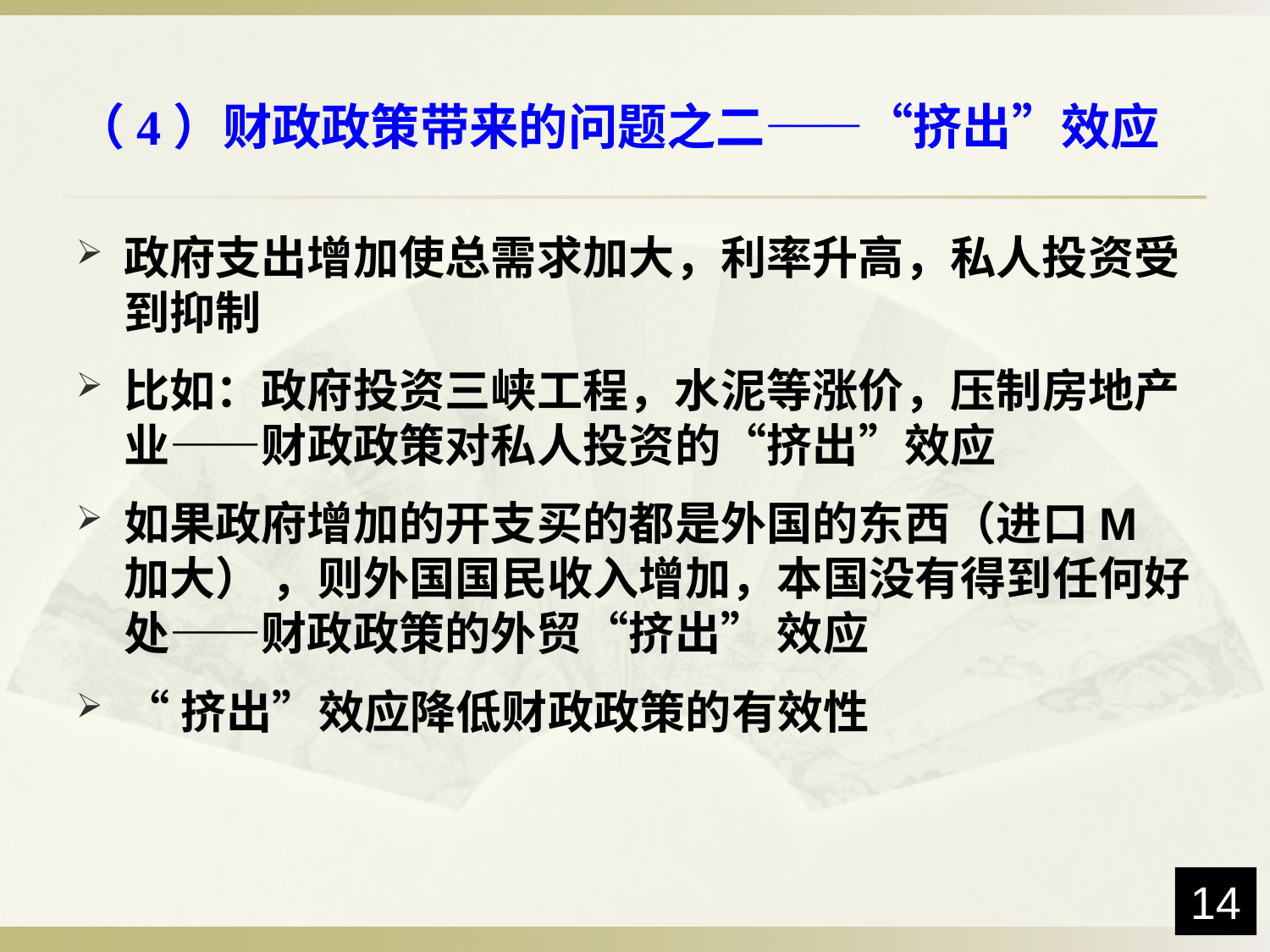

# （4）财政政策带来的问题之二——“挤出”效应
政府支出增加使总需求加大，利率升高，私人投资受到抑制
比如：政府投资三峡工程，水泥等涨价，压制房地产业——财政政策对私人投资的“挤出”效应
如果政府增加的开支买的都是外国的东西（进口M加大） ，则外国国民收入增加，本国没有得到任何好处——财政政策的外贸“挤出” 效应
“挤出”效应降低财政政策的有效性
14